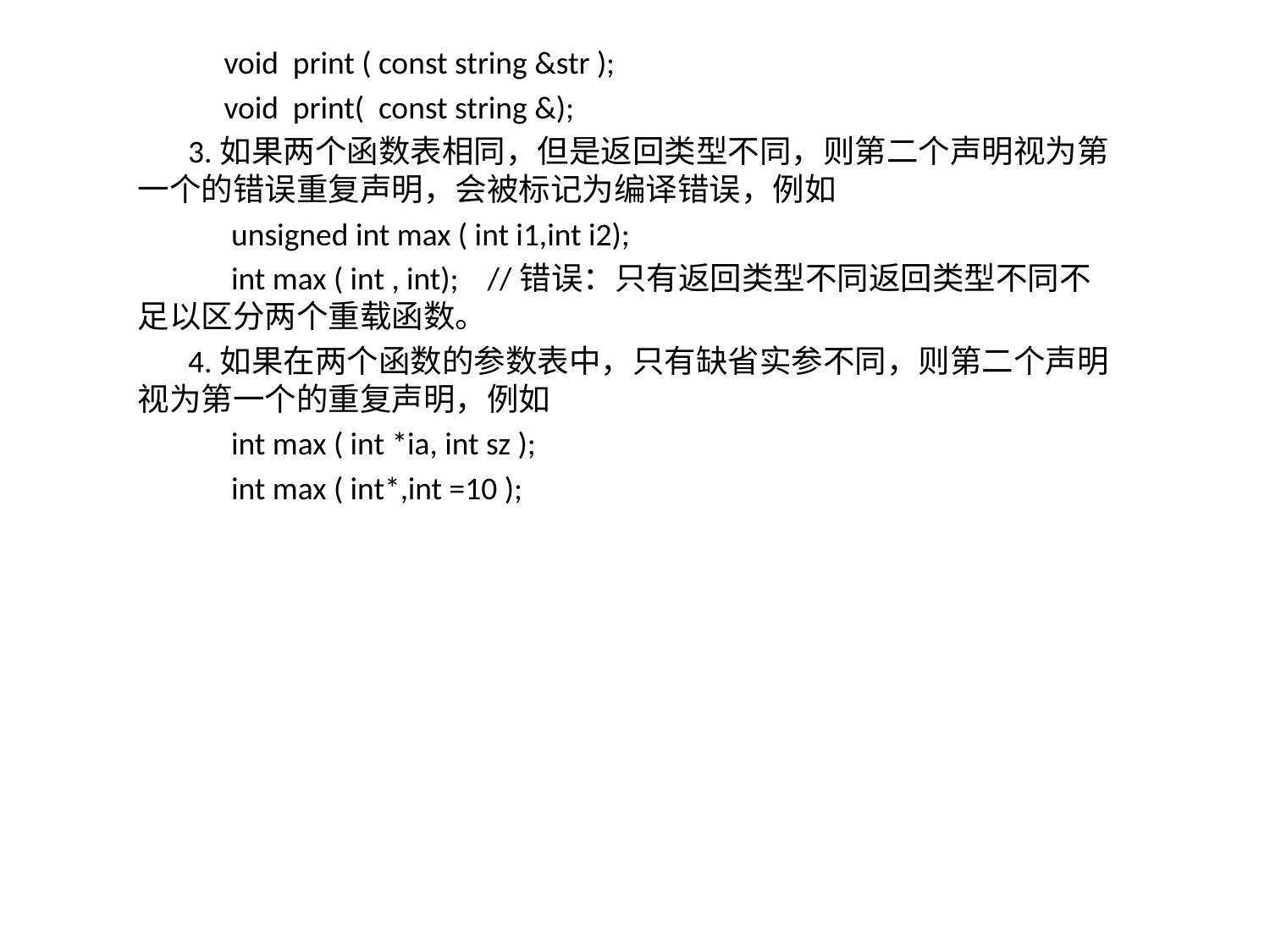

void  print ( const string &str );
            void  print(  const string &);
       3.如果两个函数表相同，但是返回类型不同，则第二个声明视为第一个的错误重复声明，会被标记为编译错误，例如
             unsigned int max ( int i1,int i2);
             int max ( int , int);    //错误：只有返回类型不同返回类型不同不足以区分两个重载函数。
       4.如果在两个函数的参数表中，只有缺省实参不同，则第二个声明视为第一个的重复声明，例如
             int max ( int *ia, int sz );
             int max ( int*,int =10 );